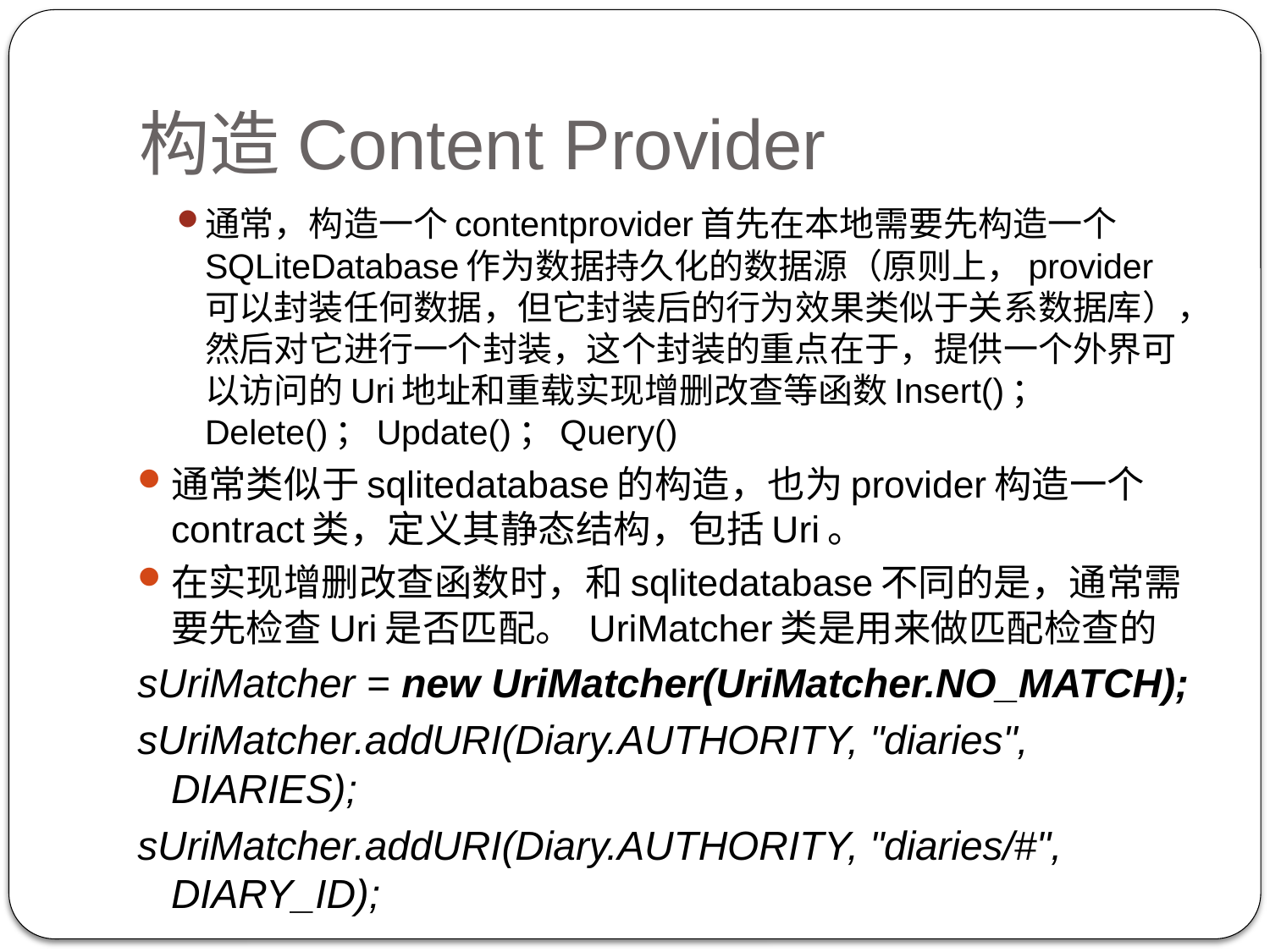

# 构造Content Provider
通常，构造一个contentprovider首先在本地需要先构造一个SQLiteDatabase作为数据持久化的数据源（原则上，provider可以封装任何数据，但它封装后的行为效果类似于关系数据库），然后对它进行一个封装，这个封装的重点在于，提供一个外界可以访问的Uri地址和重载实现增删改查等函数Insert()；Delete()；Update()；Query()
通常类似于sqlitedatabase的构造，也为provider构造一个contract类，定义其静态结构，包括Uri。
在实现增删改查函数时，和sqlitedatabase不同的是，通常需要先检查Uri是否匹配。 UriMatcher类是用来做匹配检查的
sUriMatcher = new UriMatcher(UriMatcher.NO_MATCH);
sUriMatcher.addURI(Diary.AUTHORITY, "diaries", DIARIES);
sUriMatcher.addURI(Diary.AUTHORITY, "diaries/#", DIARY_ID);